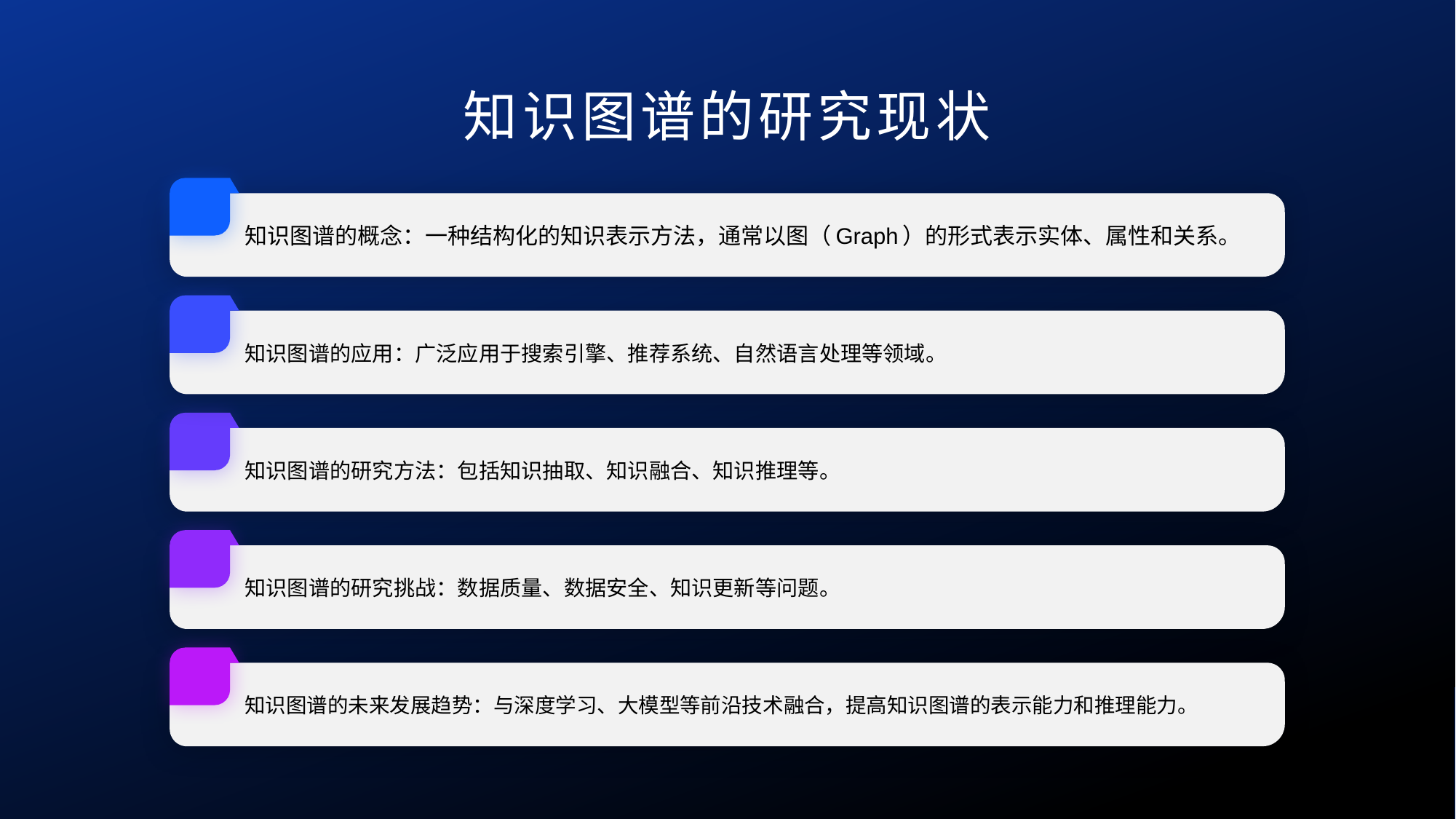

知识图谱的研究现状

知识图谱的概念：一种结构化的知识表示方法，通常以图（Graph）的形式表示实体、属性和关系。

知识图谱的应用：广泛应用于搜索引擎、推荐系统、自然语言处理等领域。

知识图谱的研究方法：包括知识抽取、知识融合、知识推理等。

知识图谱的研究挑战：数据质量、数据安全、知识更新等问题。

知识图谱的未来发展趋势：与深度学习、大模型等前沿技术融合，提高知识图谱的表示能力和推理能力。